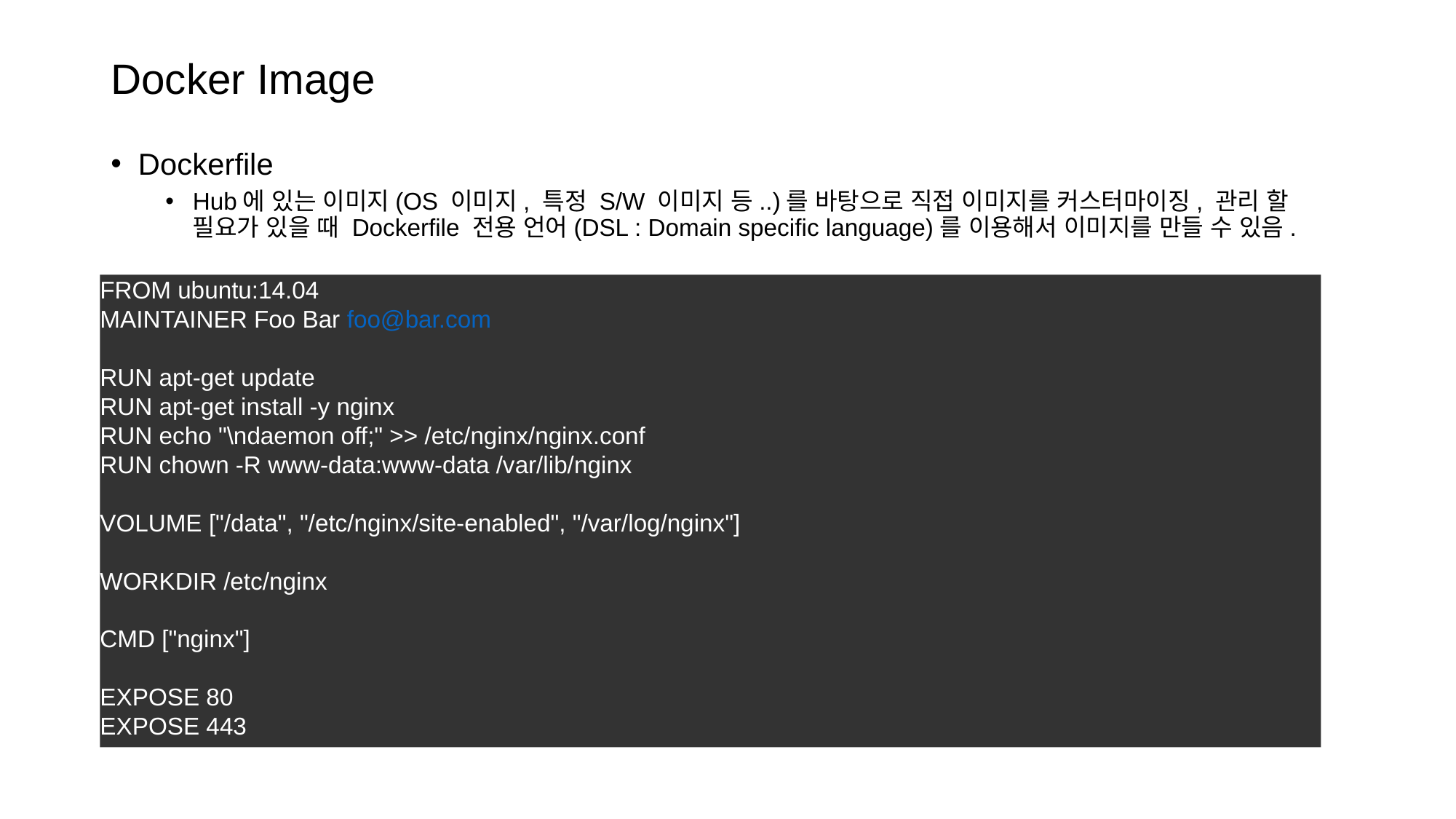

# Docker Image
Dockerfile
Hub에 있는 이미지(OS 이미지, 특정 S/W 이미지 등..)를 바탕으로 직접 이미지를 커스터마이징, 관리 할 필요가 있을 때 Dockerfile 전용 언어(DSL : Domain specific language)를 이용해서 이미지를 만들 수 있음.

FROM ubuntu:14.04
MAINTAINER Foo Bar foo@bar.com

RUN apt-get update
RUN apt-get install -y nginx
RUN echo "\ndaemon off;" >> /etc/nginx/nginx.conf
RUN chown -R www-data:www-data /var/lib/nginx

VOLUME ["/data", "/etc/nginx/site-enabled", "/var/log/nginx"]

WORKDIR /etc/nginx

CMD ["nginx"]

EXPOSE 80
EXPOSE 443